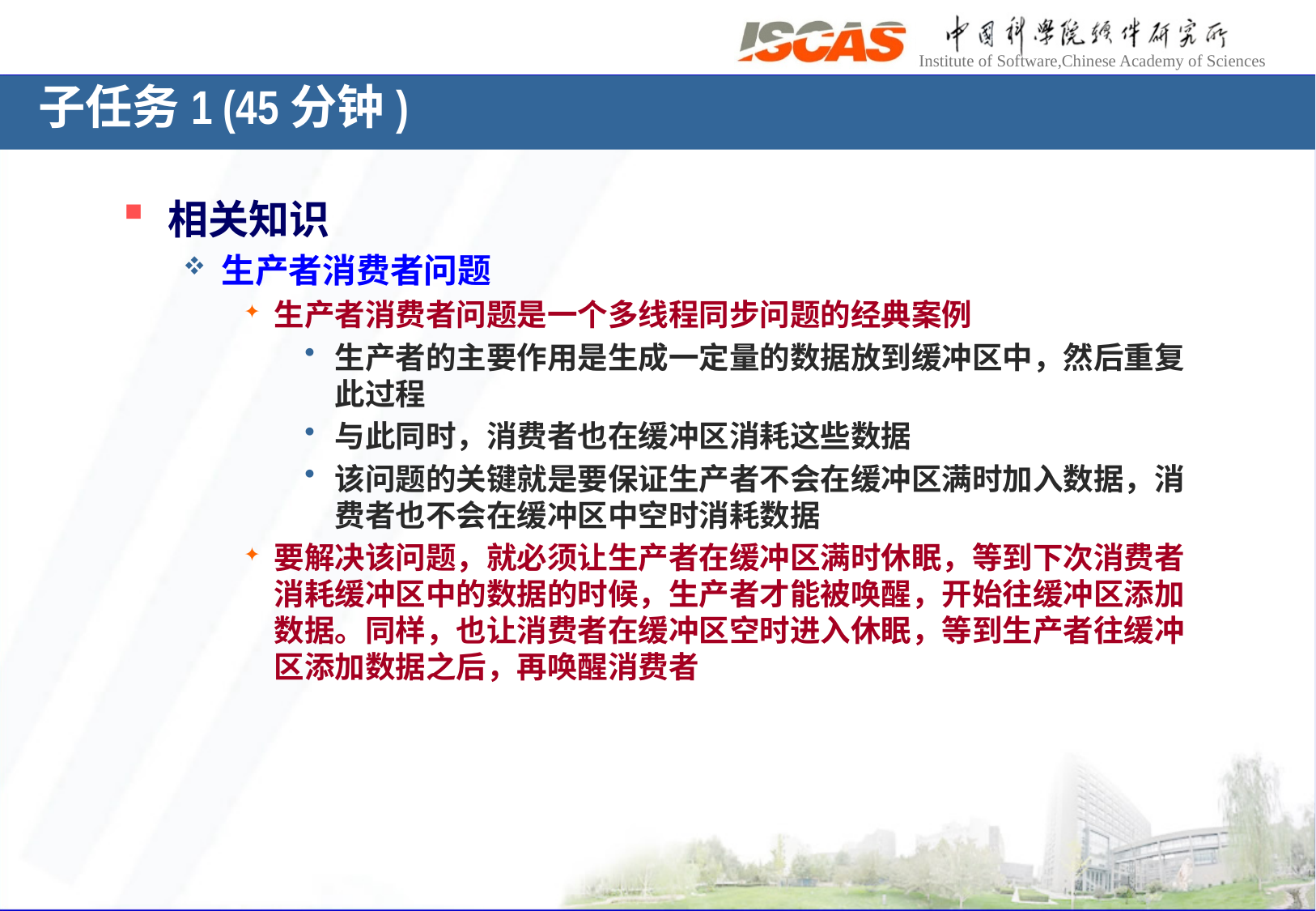

子任务1 (45分钟)
相关知识
生产者消费者问题
生产者消费者问题是一个多线程同步问题的经典案例
生产者的主要作用是生成一定量的数据放到缓冲区中，然后重复此过程
与此同时，消费者也在缓冲区消耗这些数据
该问题的关键就是要保证生产者不会在缓冲区满时加入数据，消费者也不会在缓冲区中空时消耗数据
要解决该问题，就必须让生产者在缓冲区满时休眠，等到下次消费者消耗缓冲区中的数据的时候，生产者才能被唤醒，开始往缓冲区添加数据。同样，也让消费者在缓冲区空时进入休眠，等到生产者往缓冲区添加数据之后，再唤醒消费者